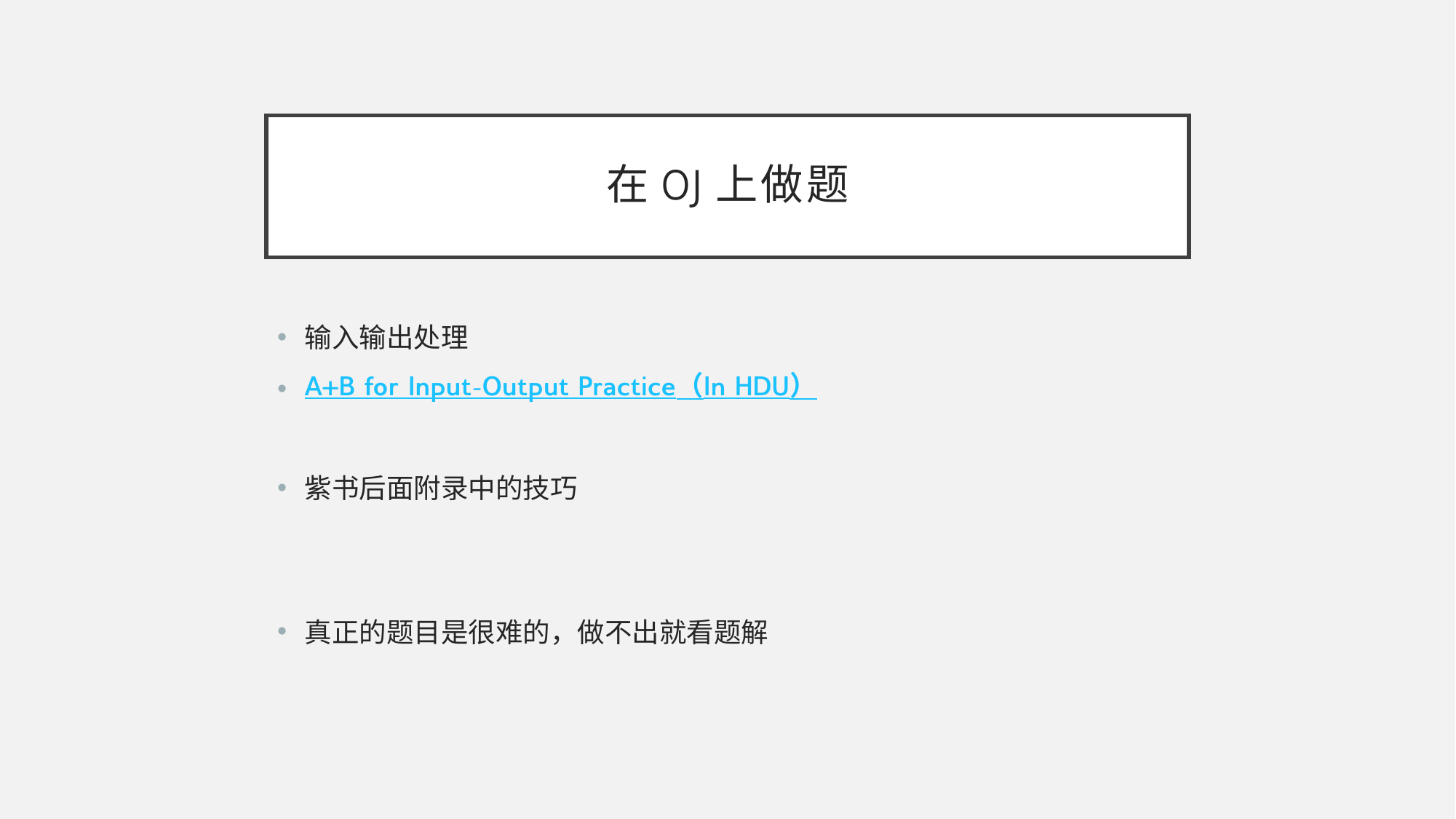

# 在OJ上做题
输入输出处理
A+B for Input-Output Practice（In HDU）

紫书后面附录中的技巧

真正的题目是很难的，做不出就看题解